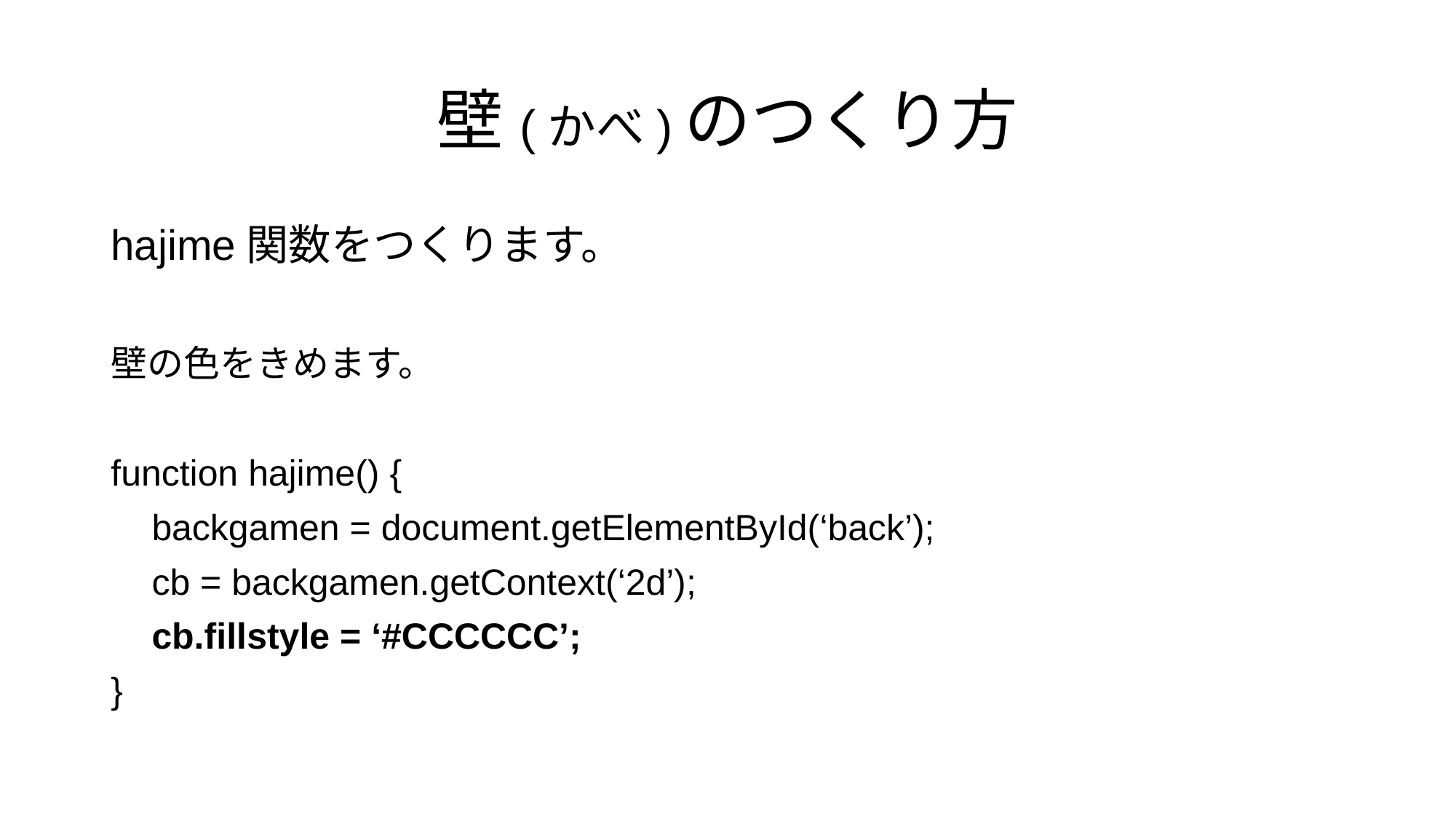

# 壁(かべ)のつくり方
hajime関数をつくります。

壁の色をきめます。

function hajime() {
    backgamen = document.getElementById(‘back’);
    cb = backgamen.getContext(‘2d’);
    cb.fillstyle = ‘#CCCCCC’;
}